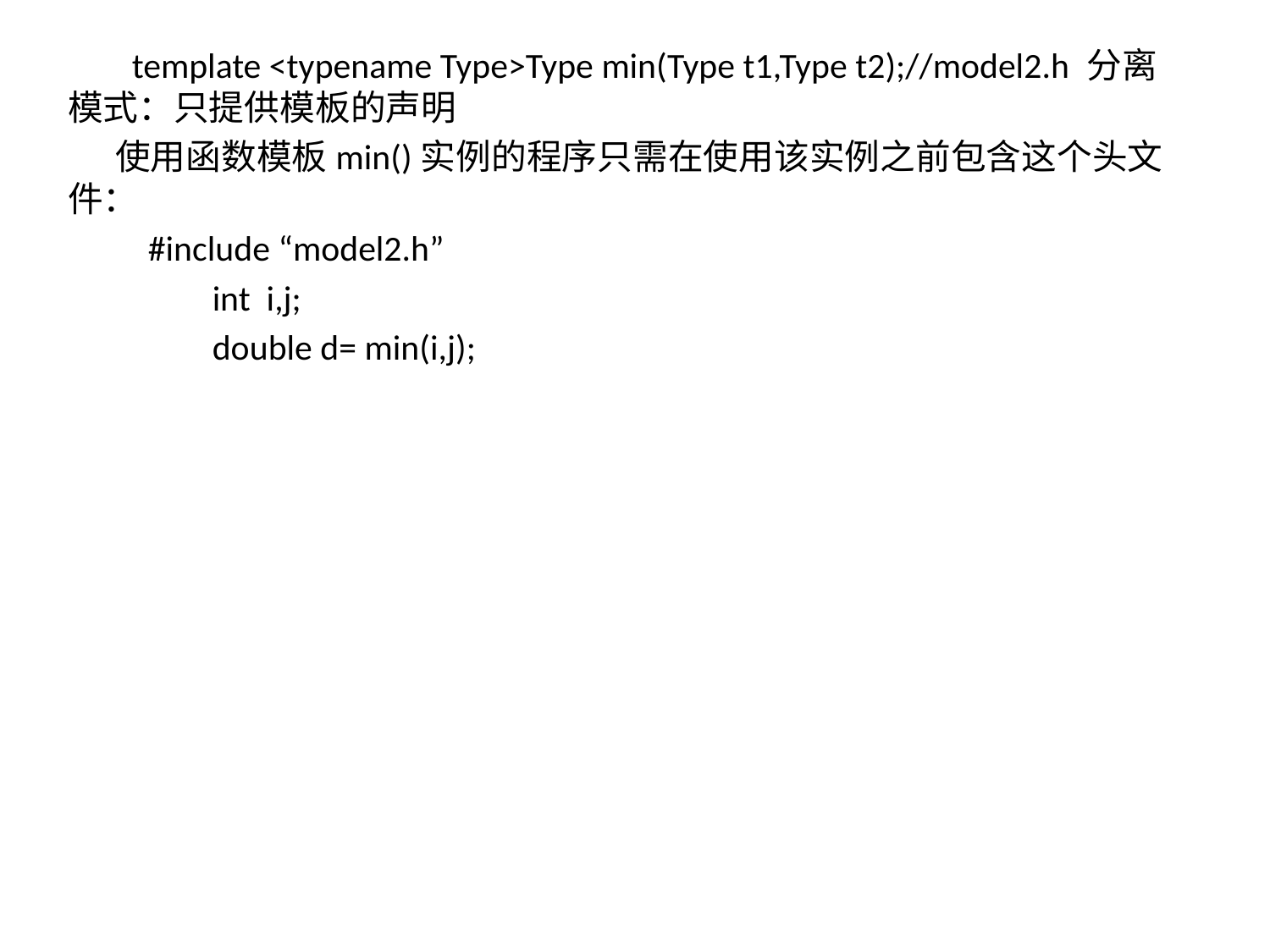

template <typename Type>Type min(Type t1,Type t2);//model2.h 分离模式：只提供模板的声明
     使用函数模板min()实例的程序只需在使用该实例之前包含这个头文件：
          #include “model2.h”
                  int  i,j;
                  double d= min(i,j);